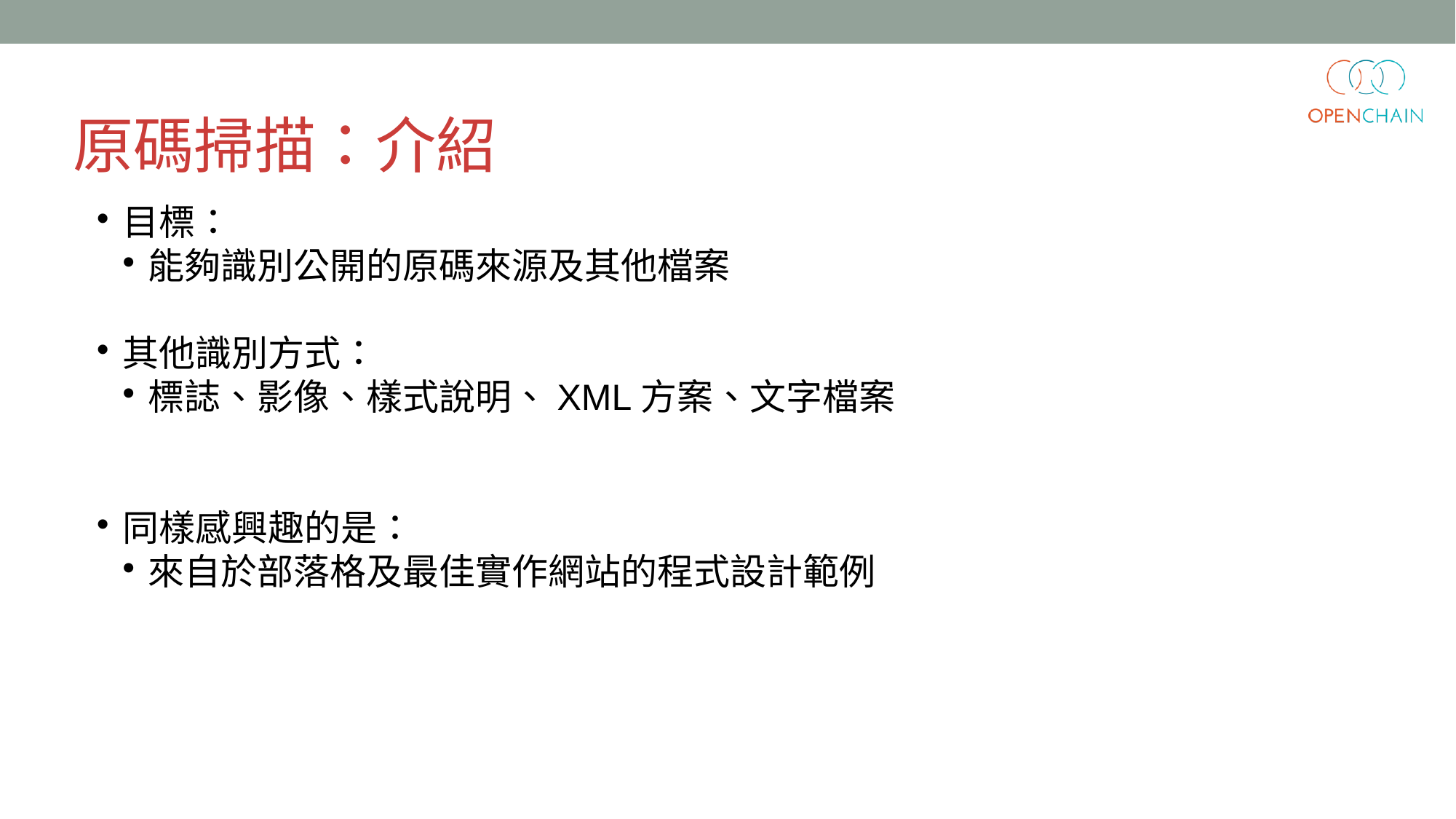

原碼掃描：介紹
目標：
能夠識別公開的原碼來源及其他檔案

其他識別方式：
標誌、影像、樣式說明、XML方案、文字檔案

同樣感興趣的是：
來自於部落格及最佳實作網站的程式設計範例